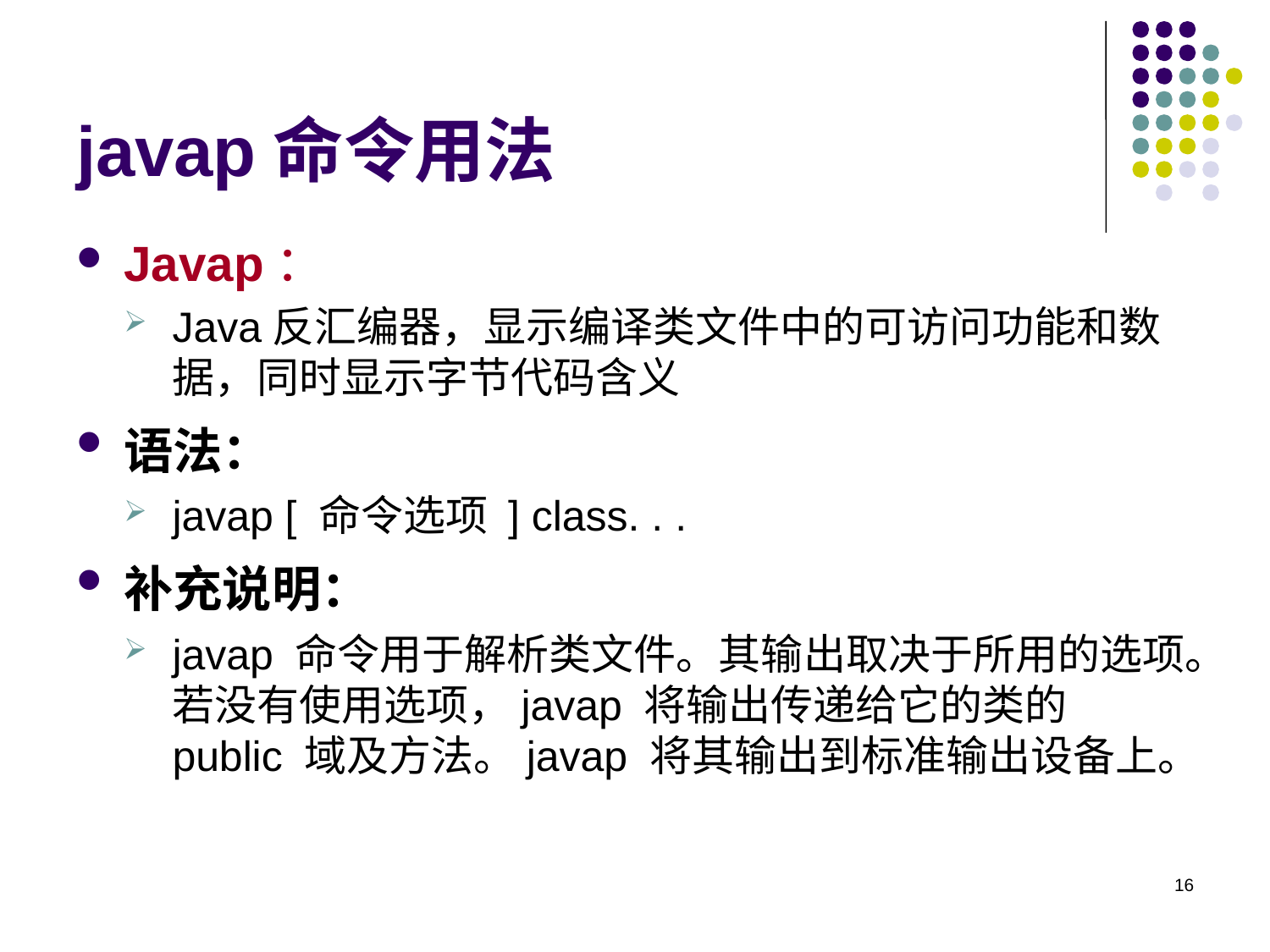

# javap命令用法
Javap：
Java反汇编器，显示编译类文件中的可访问功能和数据，同时显示字节代码含义
语法：
javap [ 命令选项 ] class. . .
补充说明：
javap 命令用于解析类文件。其输出取决于所用的选项。若没有使用选项，javap 将输出传递给它的类的 public 域及方法。javap 将其输出到标准输出设备上。
16